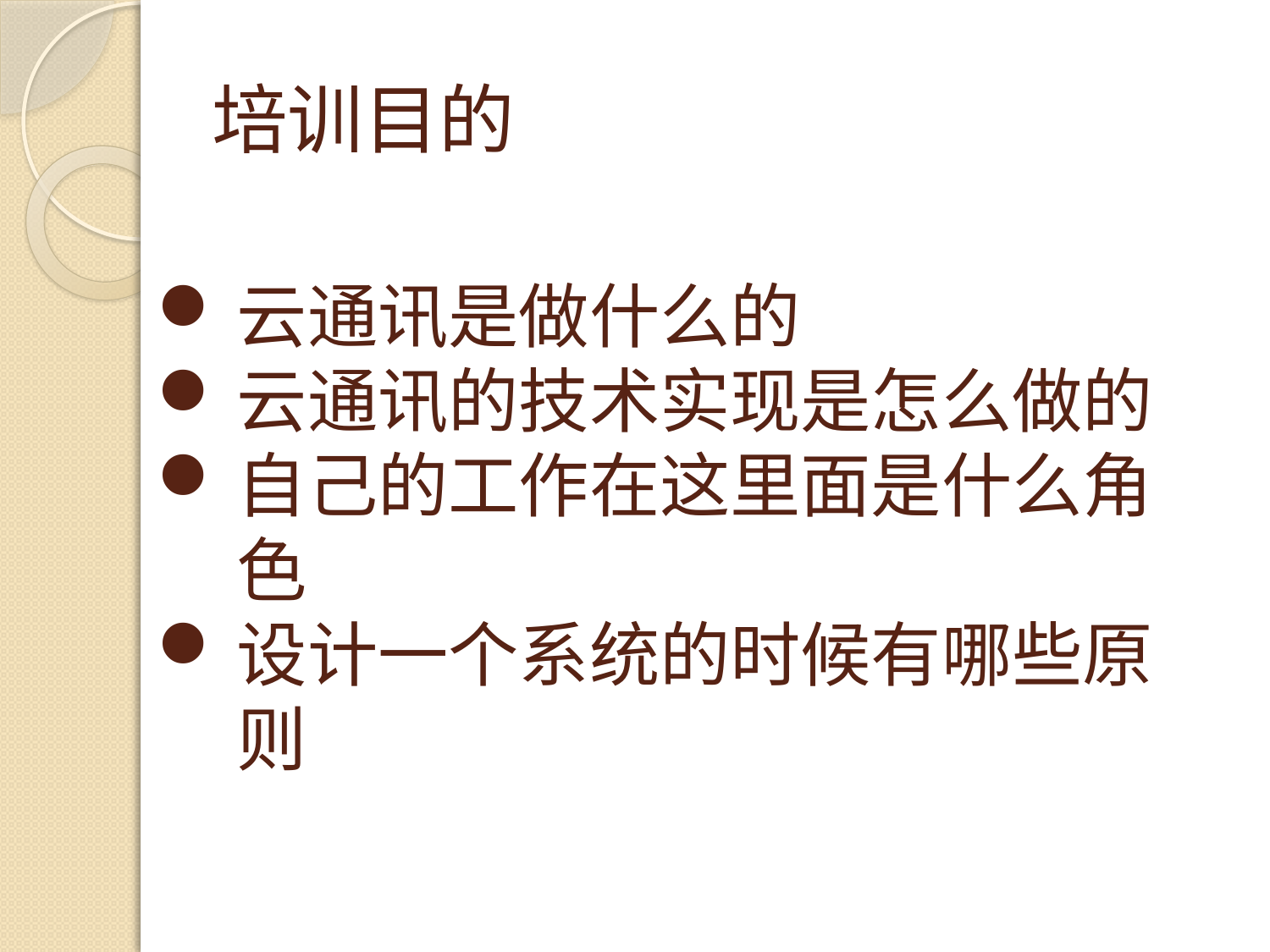

# 培训目的
云通讯是做什么的
云通讯的技术实现是怎么做的
自己的工作在这里面是什么角色
设计一个系统的时候有哪些原则